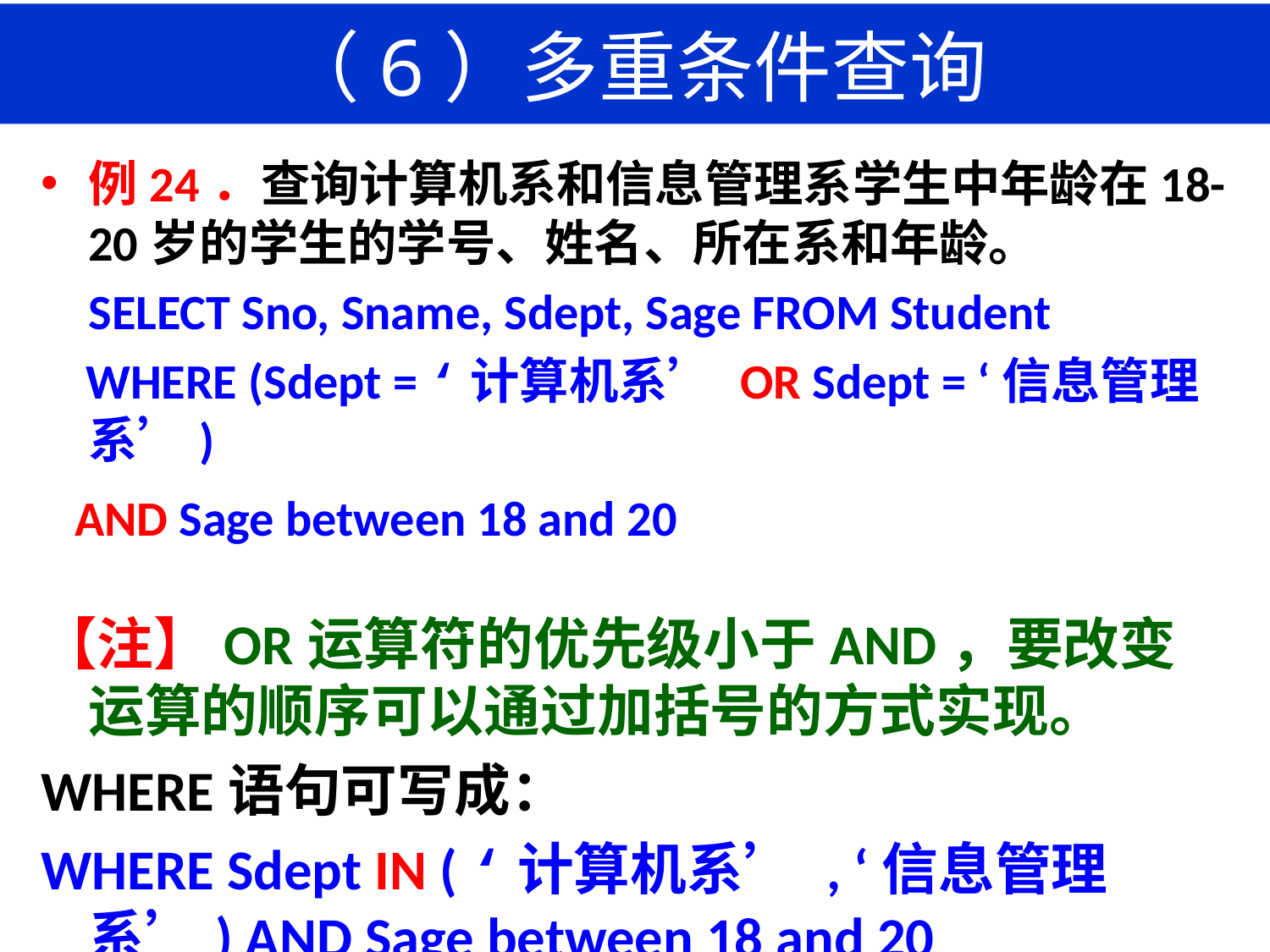

# （6）多重条件查询
例24．查询计算机系和信息管理系学生中年龄在18-20岁的学生的学号、姓名、所在系和年龄。
	SELECT Sno, Sname, Sdept, Sage FROM Student
    WHERE (Sdept = ‘计算机系’ OR Sdept = ‘信息管理系’)
   AND Sage between 18 and 20

【注】OR运算符的优先级小于AND，要改变运算的顺序可以通过加括号的方式实现。
WHERE语句可写成：
WHERE Sdept IN ( ‘计算机系’ , ‘信息管理系’) AND Sage between 18 and 20